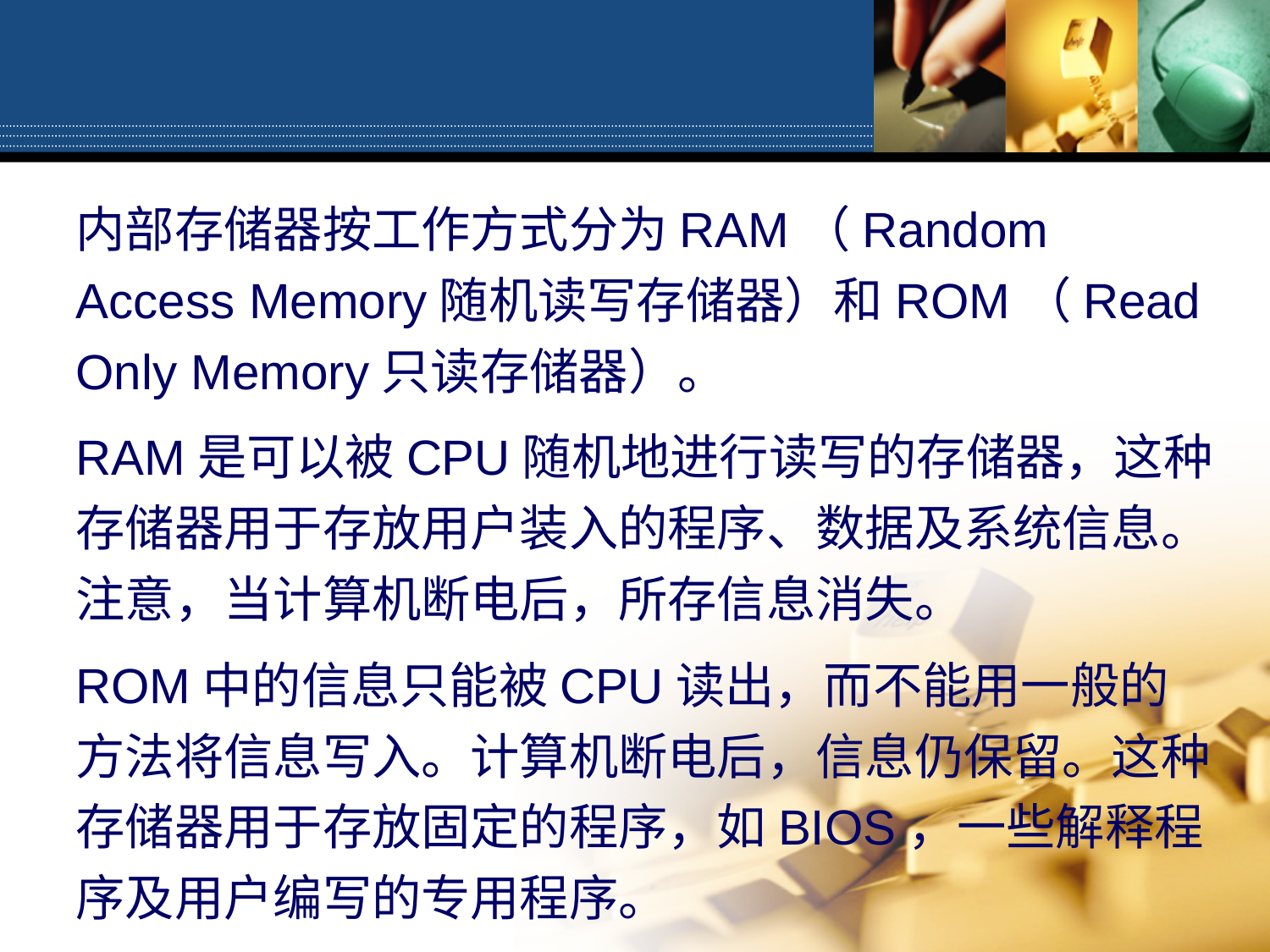

#
内部存储器按工作方式分为RAM（Random Access Memory随机读写存储器）和ROM（Read Only Memory只读存储器）。
RAM是可以被CPU随机地进行读写的存储器，这种存储器用于存放用户装入的程序、数据及系统信息。注意，当计算机断电后，所存信息消失。
ROM中的信息只能被CPU读出，而不能用一般的方法将信息写入。计算机断电后，信息仍保留。这种存储器用于存放固定的程序，如BIOS，一些解释程序及用户编写的专用程序。